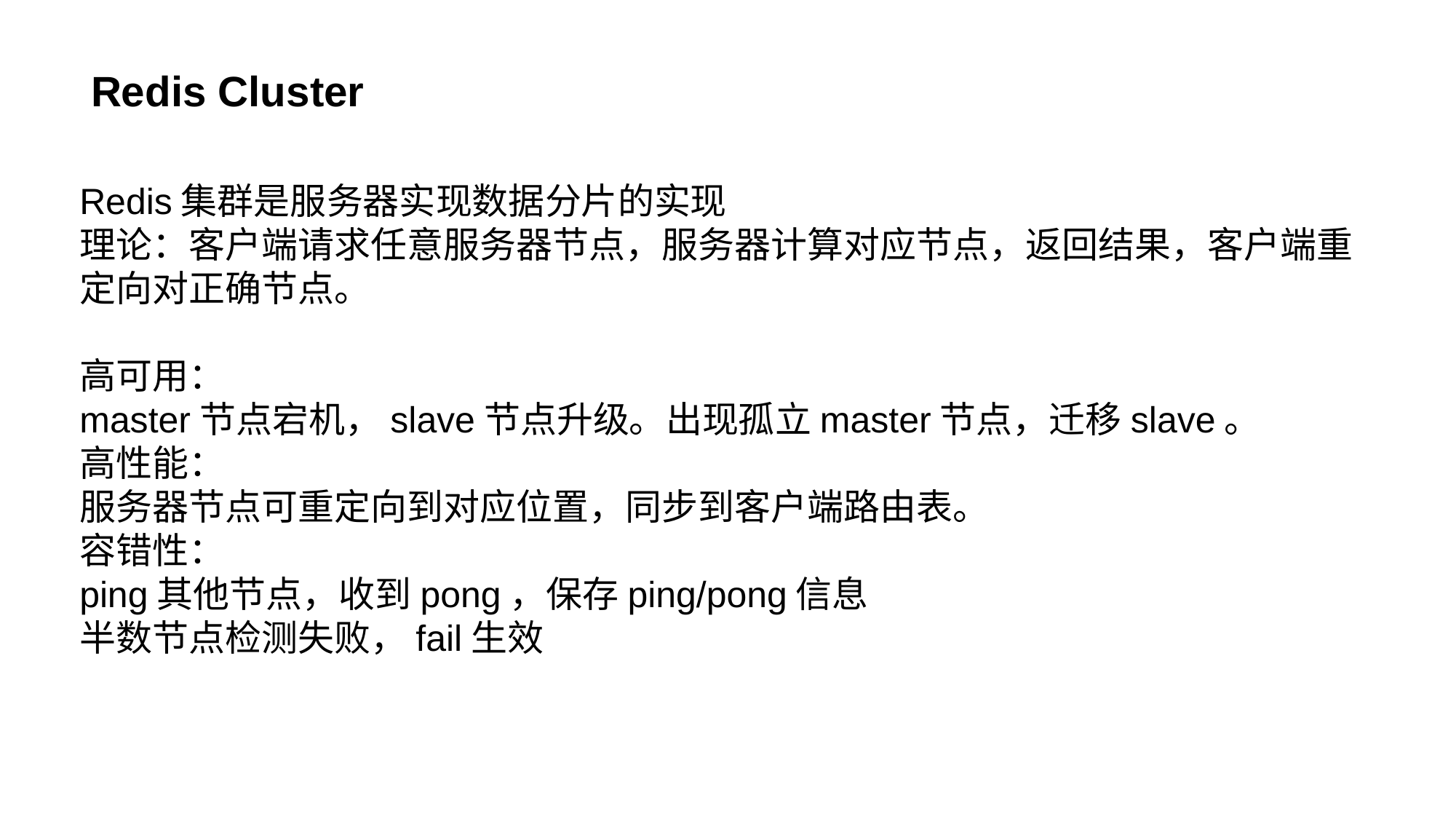

# Redis Cluster
Redis集群是服务器实现数据分片的实现
理论：客户端请求任意服务器节点，服务器计算对应节点，返回结果，客户端重定向对正确节点。

高可用：
master节点宕机，slave节点升级。出现孤立master节点，迁移slave。
高性能：
服务器节点可重定向到对应位置，同步到客户端路由表。
容错性：
ping其他节点，收到pong，保存ping/pong信息
半数节点检测失败，fail生效